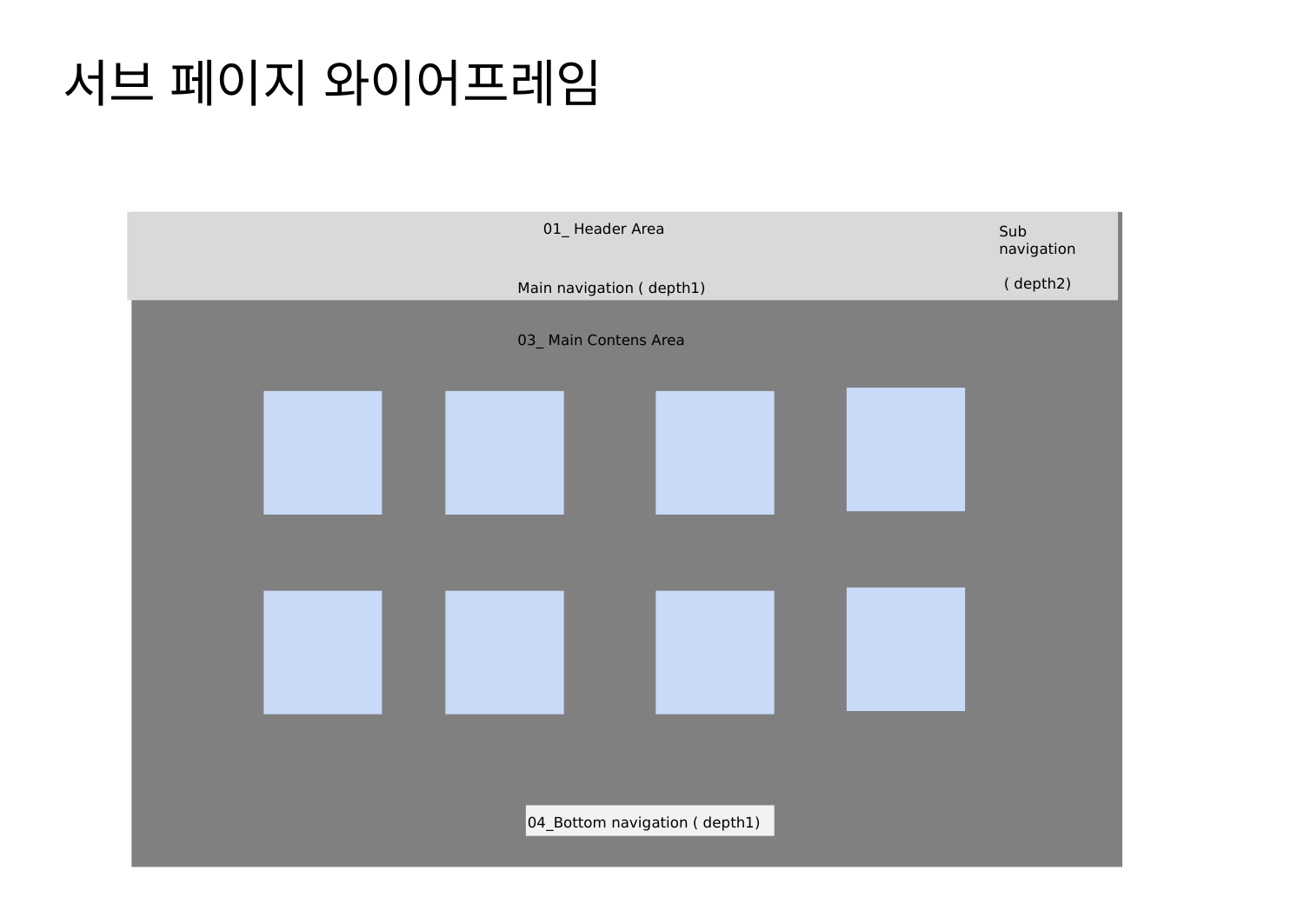

# 서브 페이지 와이어프레임

Sub  navigation

 ( depth2)
01_ Header Area
Main navigation ( depth1)
03_ Main Contens Area

04_Bottom navigation ( depth1)